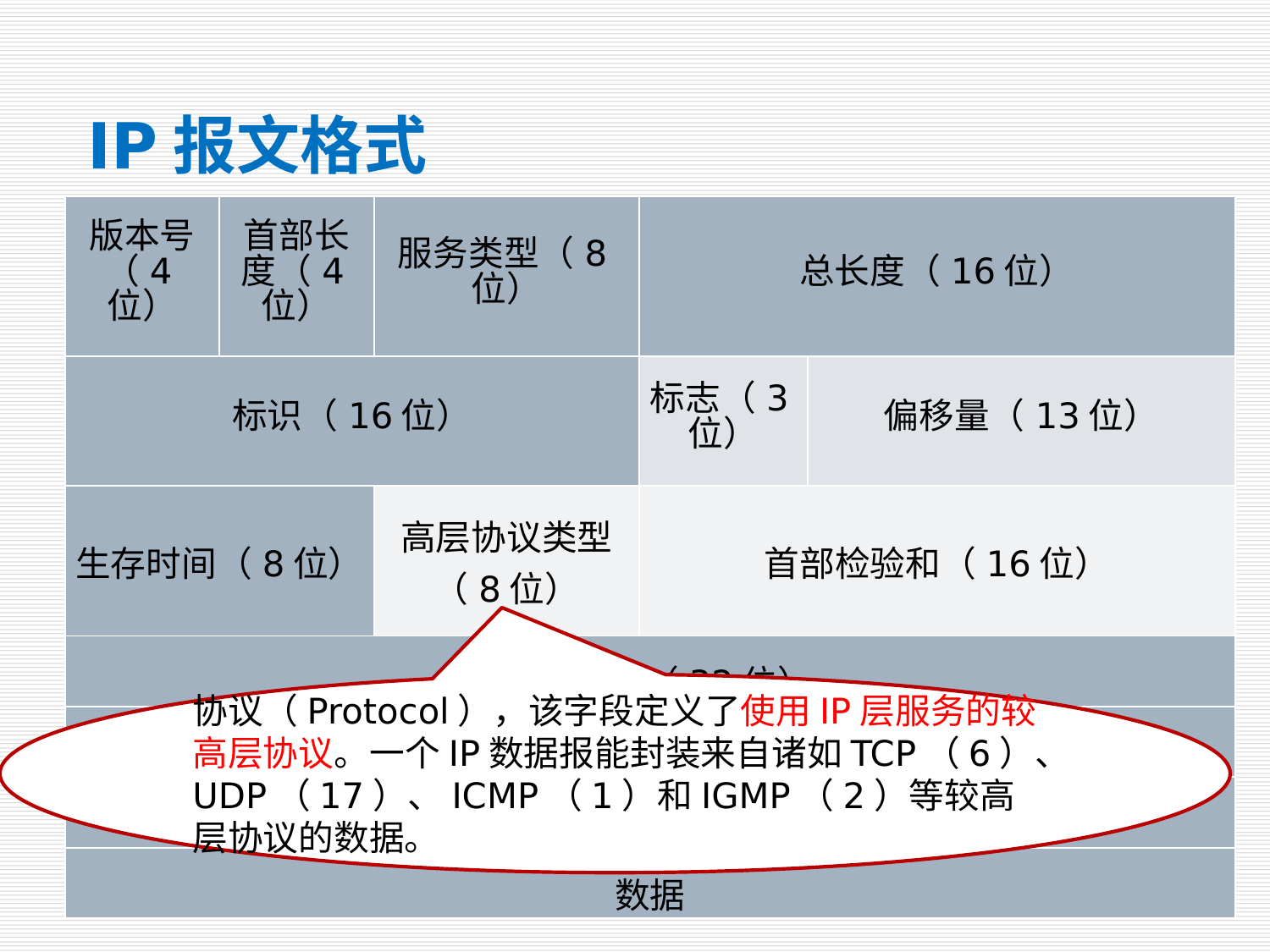

# IP报文格式
| 版本号（4位） | 首部长度（4位） | 服务类型（8位） | 总长度（16位） |  |
| --- | --- | --- | --- | --- |
| 标识（16位） |  |  | 标志（3位） | 偏移量（13位） |
| 生存时间（8位） |  | 高层协议类型（8位） | 首部检验和（16位） |  |
| 源IP地址（32位） |  |  |  |  |
| 目的IP地址（32位） |  |  |  |  |
| IP选项（如果有） |  |  |  |  |
| 数据 |  |  |  |  |
协议（Protocol），该字段定义了使用IP层服务的较高层协议。一个IP数据报能封装来自诸如TCP（6）、UDP（17）、ICMP（1）和IGMP（2）等较高层协议的数据。